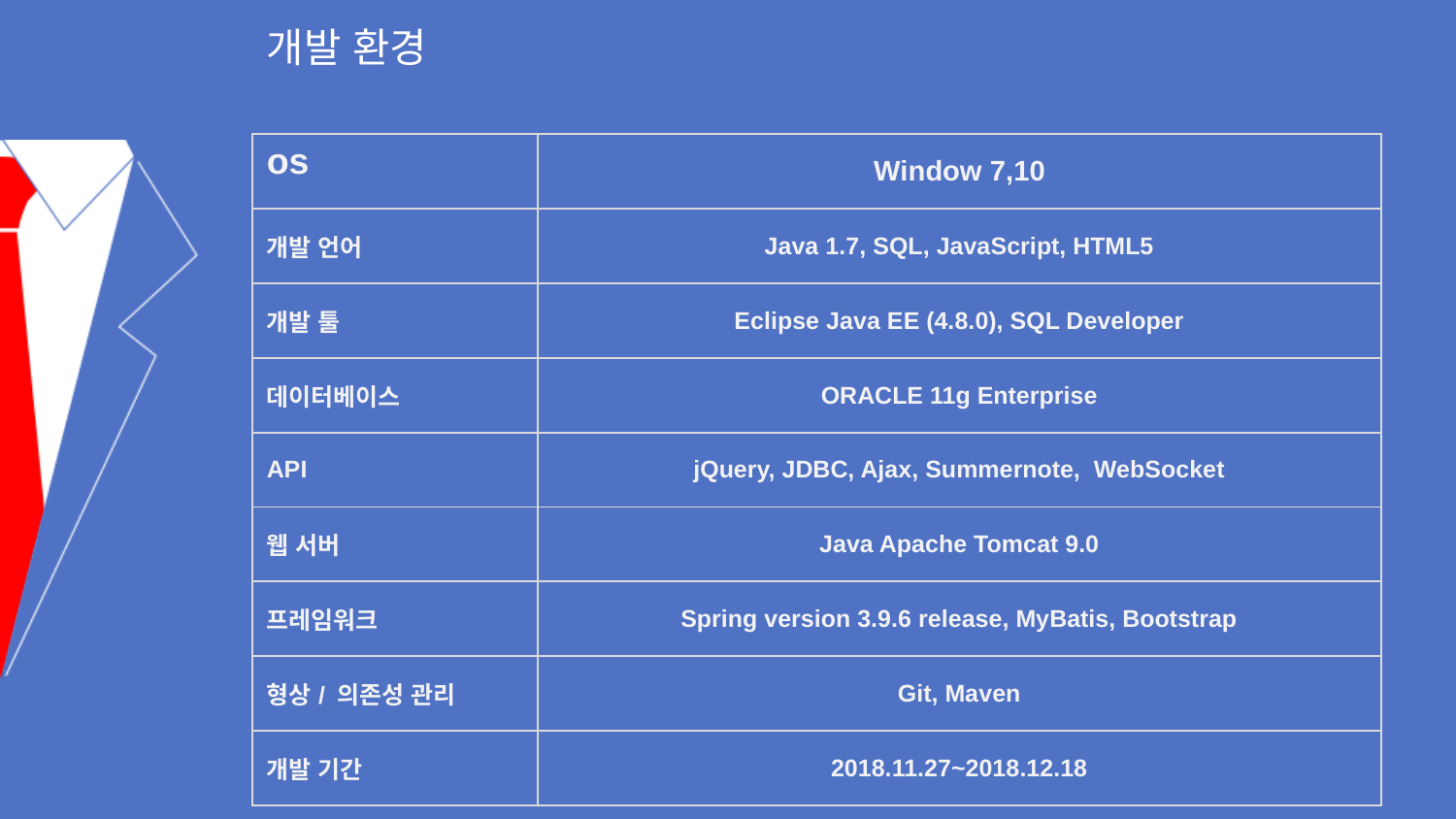

개발 환경
| os | Window 7,10 |
| --- | --- |
| 개발 언어 | Java 1.7, SQL, JavaScript, HTML5 |
| 개발 툴 | Eclipse Java EE (4.8.0), SQL Developer |
| 데이터베이스 | ORACLE 11g Enterprise |
| API | jQuery, JDBC, Ajax, Summernote, WebSocket |
| 웹 서버 | Java Apache Tomcat 9.0 |
| 프레임워크 | Spring version 3.9.6 release, MyBatis, Bootstrap |
| 형상/ 의존성 관리 | Git, Maven |
| 개발 기간 | 2018.11.27~2018.12.18 |